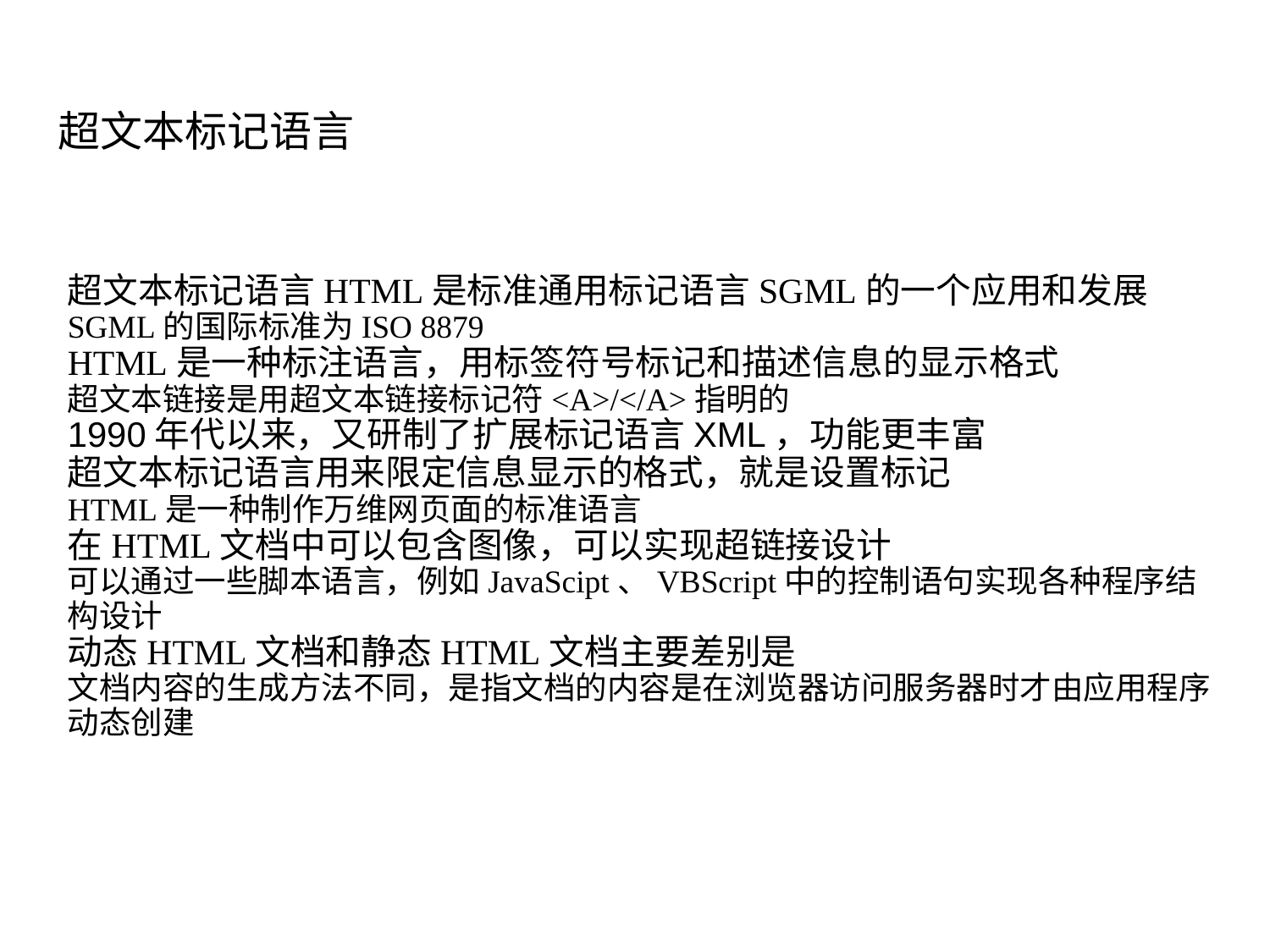

超文本标记语言
超文本标记语言HTML是标准通用标记语言SGML的一个应用和发展
SGML的国际标准为ISO 8879
HTML是一种标注语言，用标签符号标记和描述信息的显示格式
超文本链接是用超文本链接标记符<A>/</A>指明的
1990年代以来，又研制了扩展标记语言XML，功能更丰富
超文本标记语言用来限定信息显示的格式，就是设置标记
HTML是一种制作万维网页面的标准语言
在HTML文档中可以包含图像，可以实现超链接设计
可以通过一些脚本语言，例如JavaScipt、VBScript中的控制语句实现各种程序结构设计
动态HTML文档和静态HTML文档主要差别是
文档内容的生成方法不同，是指文档的内容是在浏览器访问服务器时才由应用程序动态创建